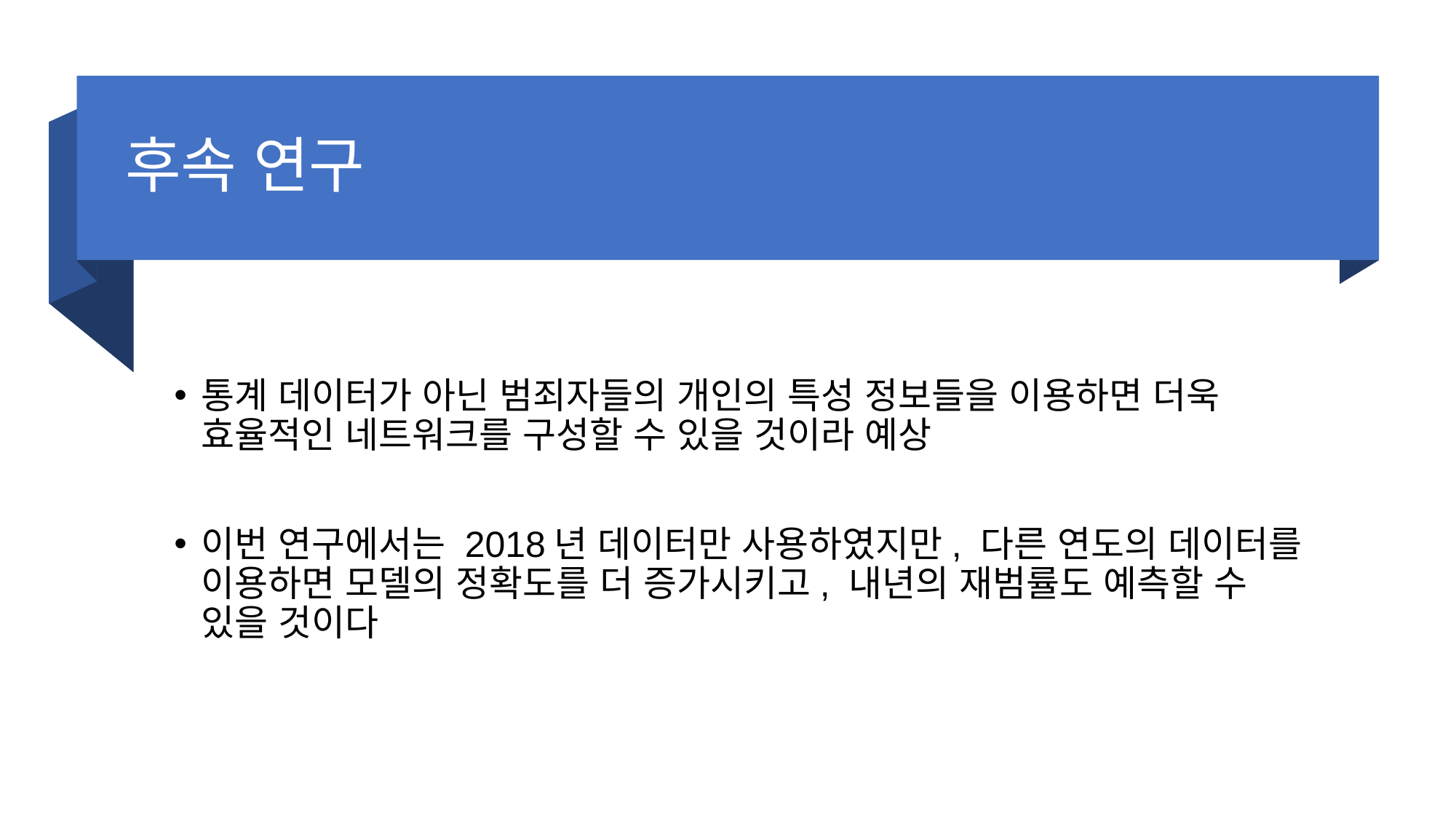

# 후속 연구

통계 데이터가 아닌 범죄자들의 개인의 특성 정보들을 이용하면 더욱 효율적인 네트워크를 구성할 수 있을 것이라 예상

이번 연구에서는 2018년 데이터만 사용하였지만, 다른 연도의 데이터를 이용하면 모델의 정확도를 더 증가시키고, 내년의 재범률도 예측할 수 있을 것이다